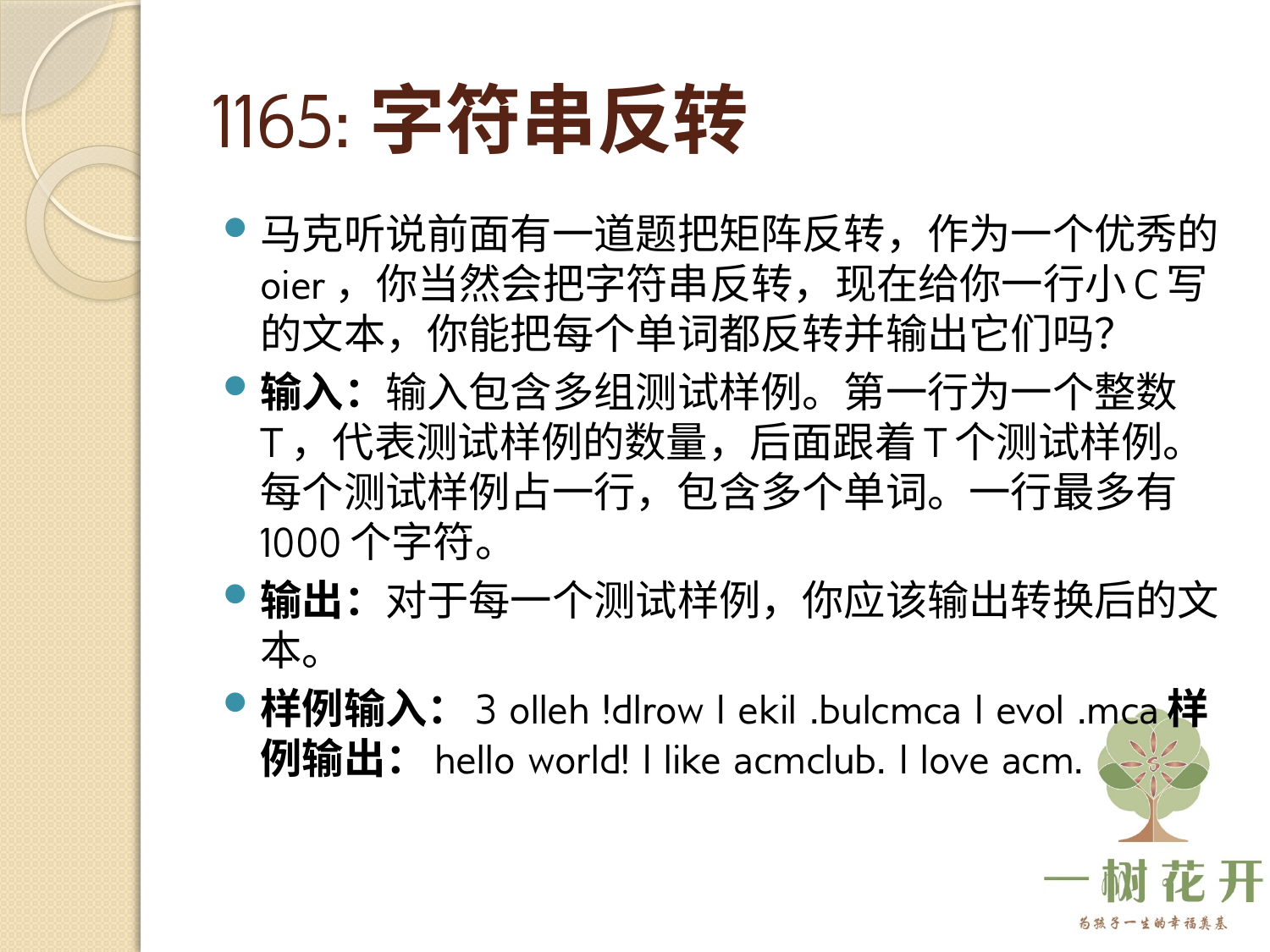

# 1165:字符串反转
马克听说前面有一道题把矩阵反转，作为一个优秀的oier，你当然会把字符串反转，现在给你一行小C写的文本，你能把每个单词都反转并输出它们吗？
输入：输入包含多组测试样例。第一行为一个整数T，代表测试样例的数量，后面跟着T个测试样例。
每个测试样例占一行，包含多个单词。一行最多有1000个字符。
输出：对于每一个测试样例，你应该输出转换后的文本。
样例输入：3 olleh !dlrow I ekil .bulcmca I evol .mca样例输出：hello world! I like acmclub. I love acm.